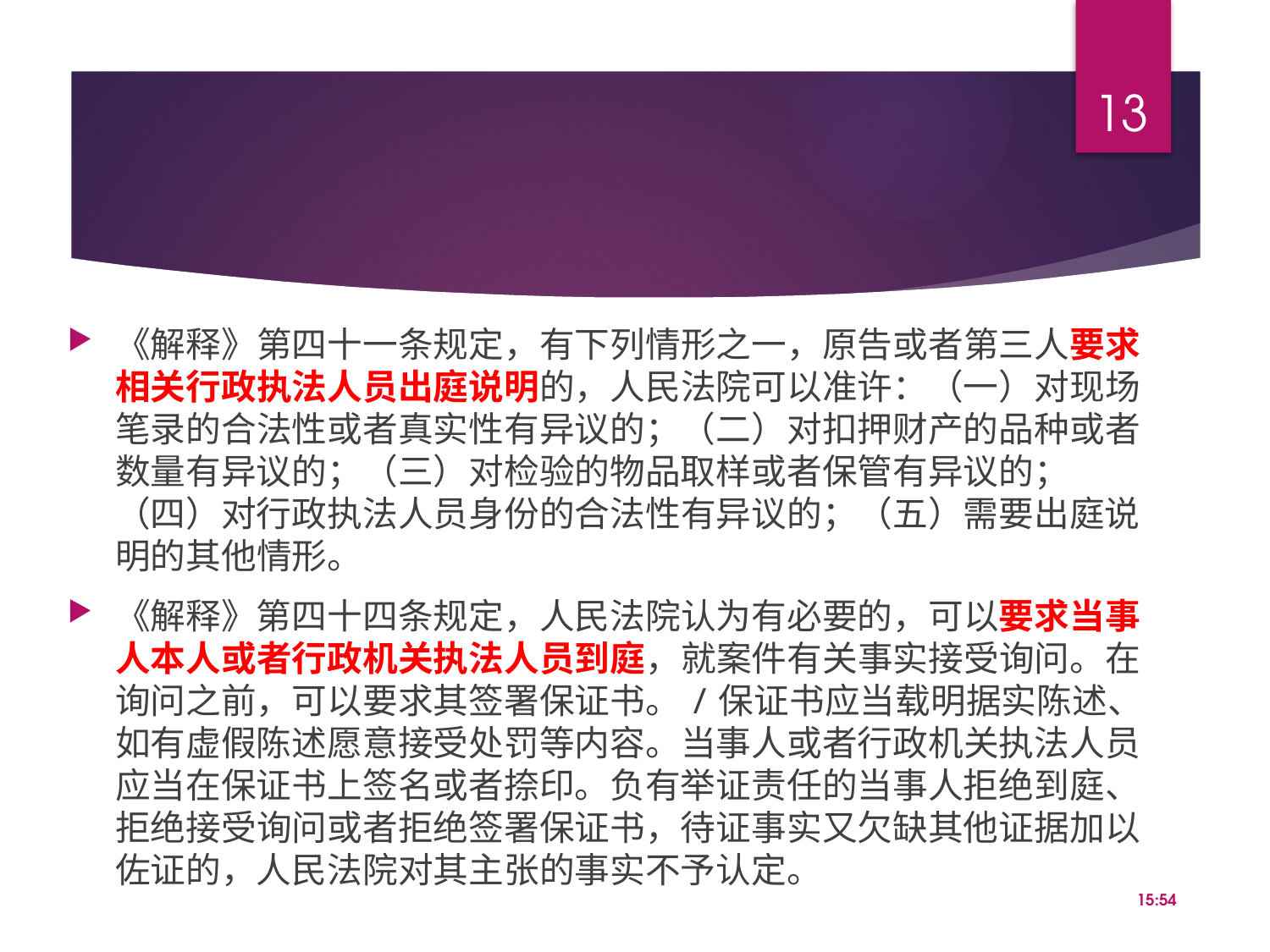

13
#
《解释》第四十一条规定，有下列情形之一，原告或者第三人要求相关行政执法人员出庭说明的，人民法院可以准许：（一）对现场笔录的合法性或者真实性有异议的；（二）对扣押财产的品种或者数量有异议的；（三）对检验的物品取样或者保管有异议的；（四）对行政执法人员身份的合法性有异议的；（五）需要出庭说明的其他情形。
《解释》第四十四条规定，人民法院认为有必要的，可以要求当事人本人或者行政机关执法人员到庭，就案件有关事实接受询问。在询问之前，可以要求其签署保证书。/保证书应当载明据实陈述、如有虚假陈述愿意接受处罚等内容。当事人或者行政机关执法人员应当在保证书上签名或者捺印。负有举证责任的当事人拒绝到庭、拒绝接受询问或者拒绝签署保证书，待证事实又欠缺其他证据加以佐证的，人民法院对其主张的事实不予认定。

15:54